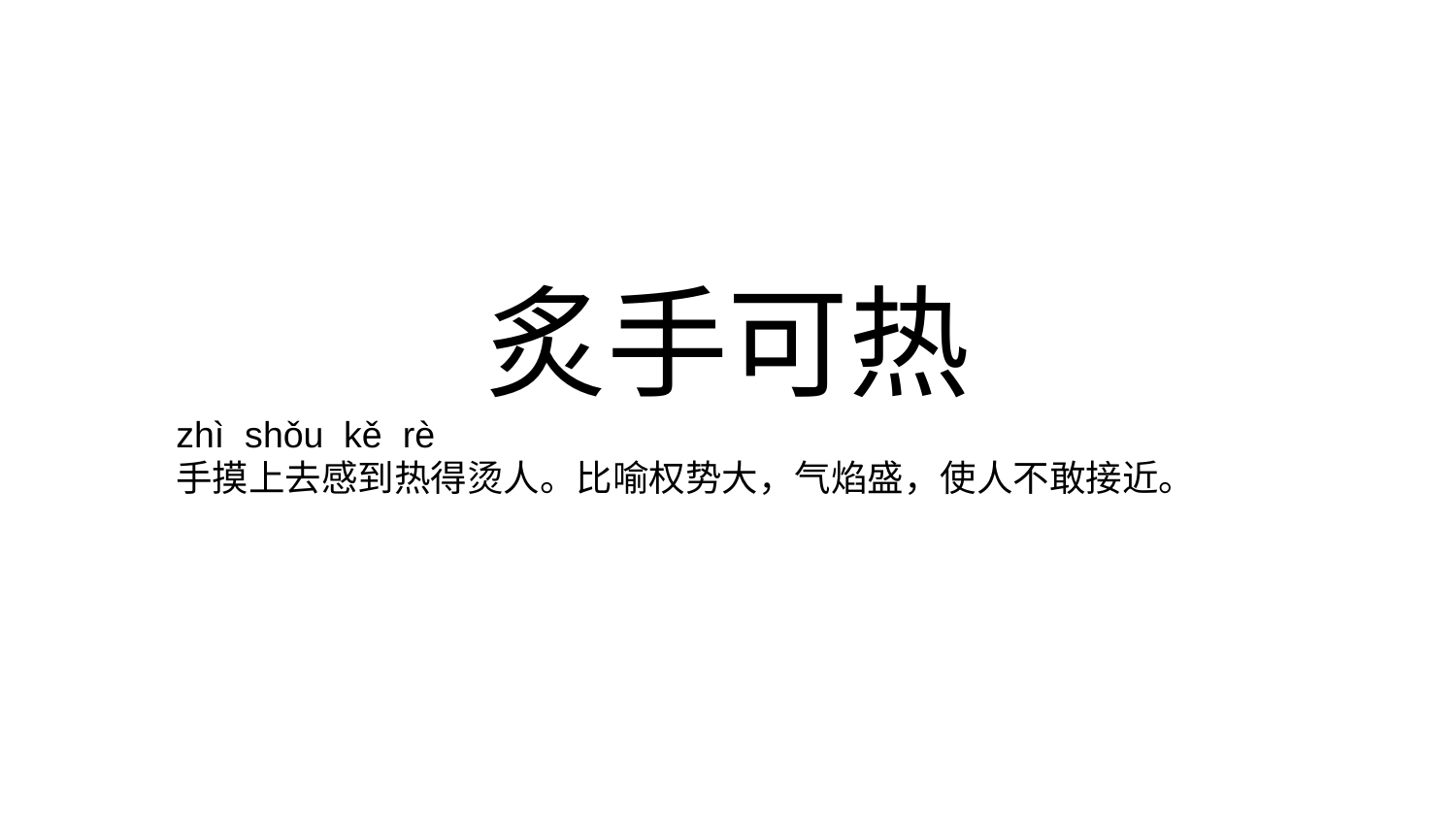

# 炙手可热
zhì  shǒu  kě  rè
手摸上去感到热得烫人。比喻权势大，气焰盛，使人不敢接近。